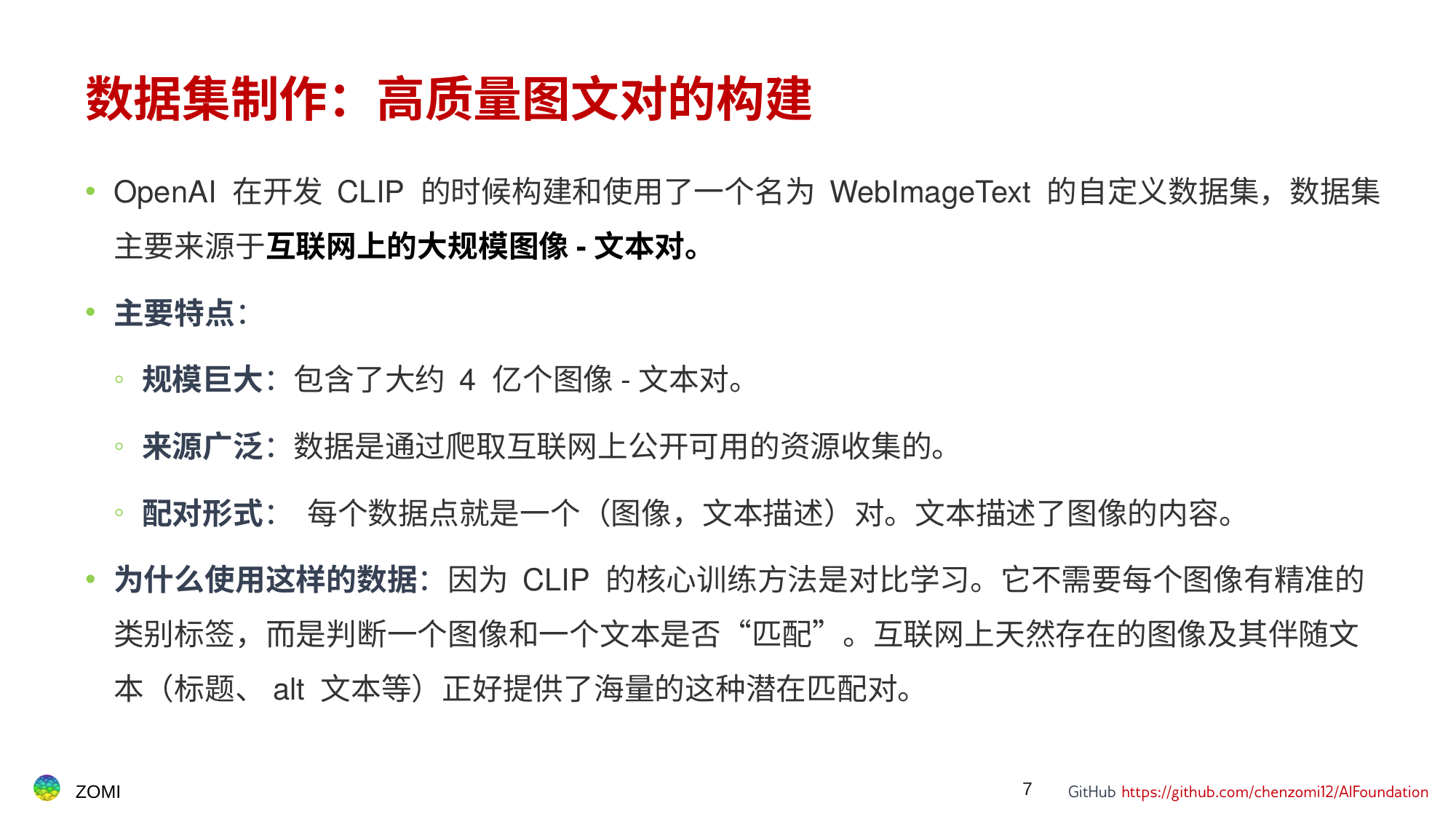

# 数据集制作：高质量图文对的构建
OpenAI 在开发 CLIP 的时候构建和使用了一个名为 WebImageText 的自定义数据集，数据集主要来源于互联网上的大规模图像-文本对。
主要特点：
规模巨大：包含了大约 4 亿个图像-文本对。
来源广泛：数据是通过爬取互联网上公开可用的资源收集的。
配对形式：  每个数据点就是一个（图像，文本描述）对。文本描述了图像的内容。
为什么使用这样的数据：因为 CLIP 的核心训练方法是对比学习。它不需要每个图像有精准的类别标签，而是判断一个图像和一个文本是否“匹配”。互联网上天然存在的图像及其伴随文本（标题、alt 文本等）正好提供了海量的这种潜在匹配对。